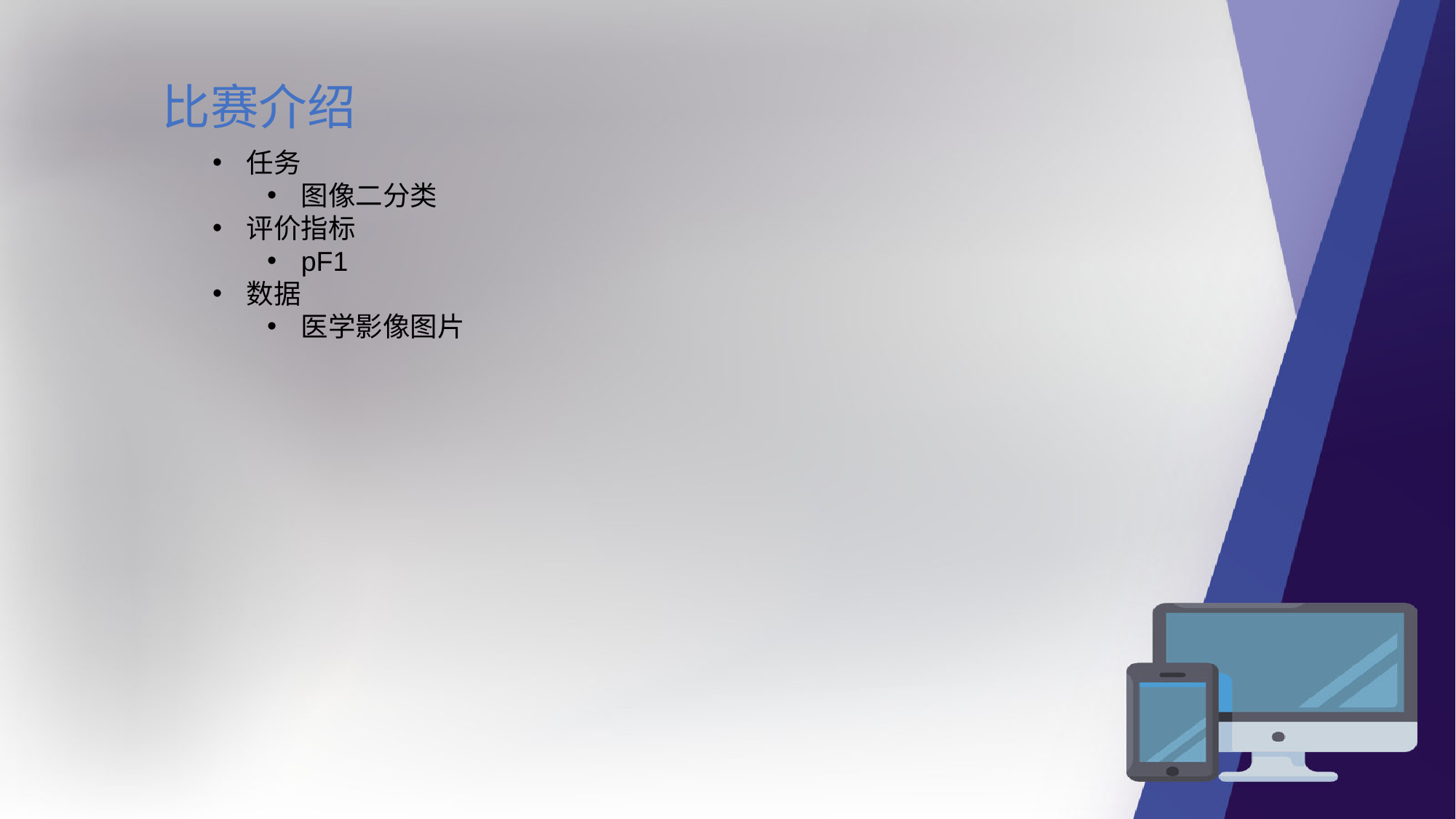

比赛介绍
任务
图像二分类
评价指标
pF1
数据
医学影像图片